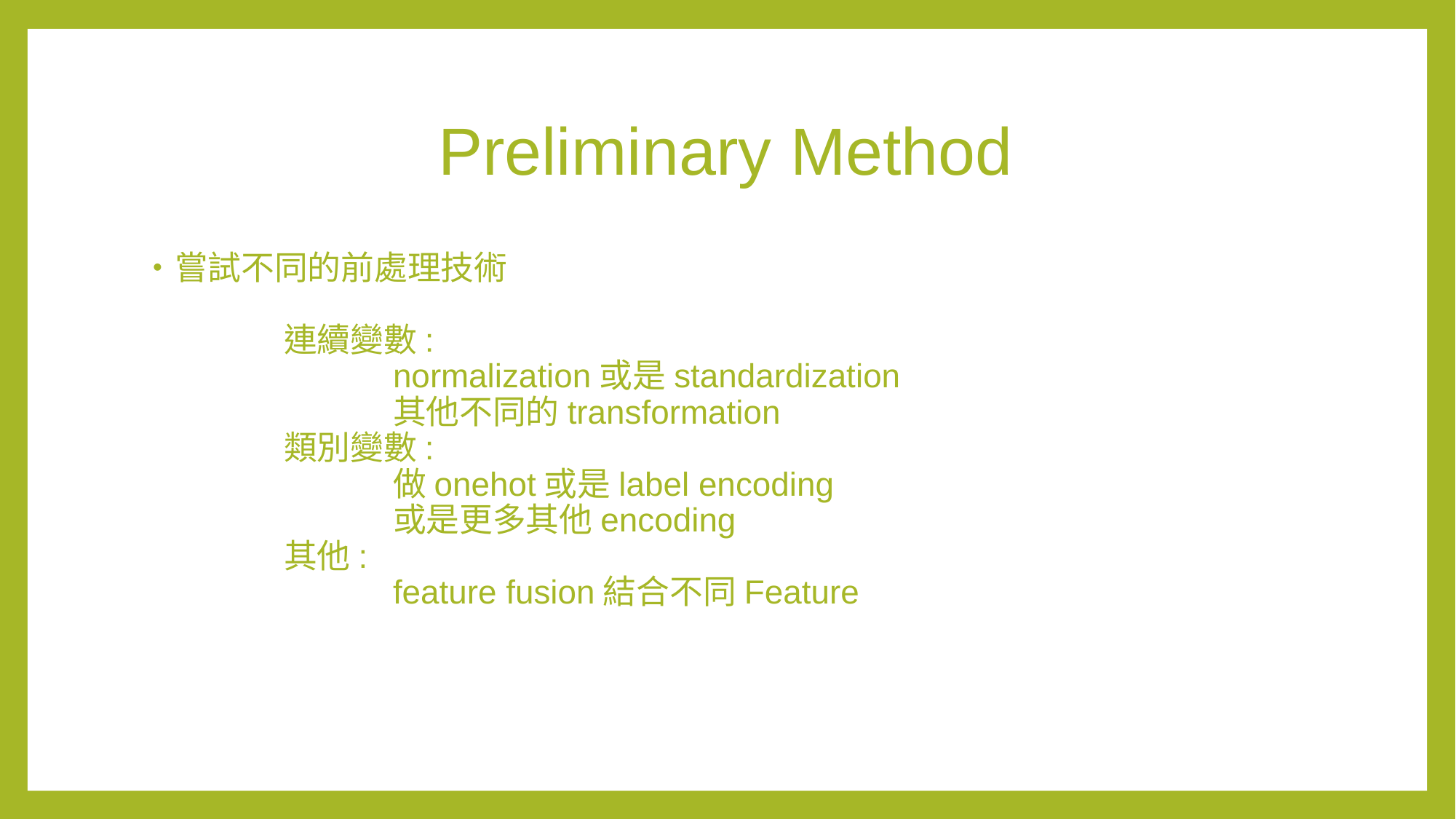

# Preliminary Method
嘗試不同的前處理技術
	連續變數:
		normalization或是standardization
		其他不同的transformation
	類別變數:
		做onehot或是label encoding
		或是更多其他encoding
	其他:
		feature fusion結合不同Feature